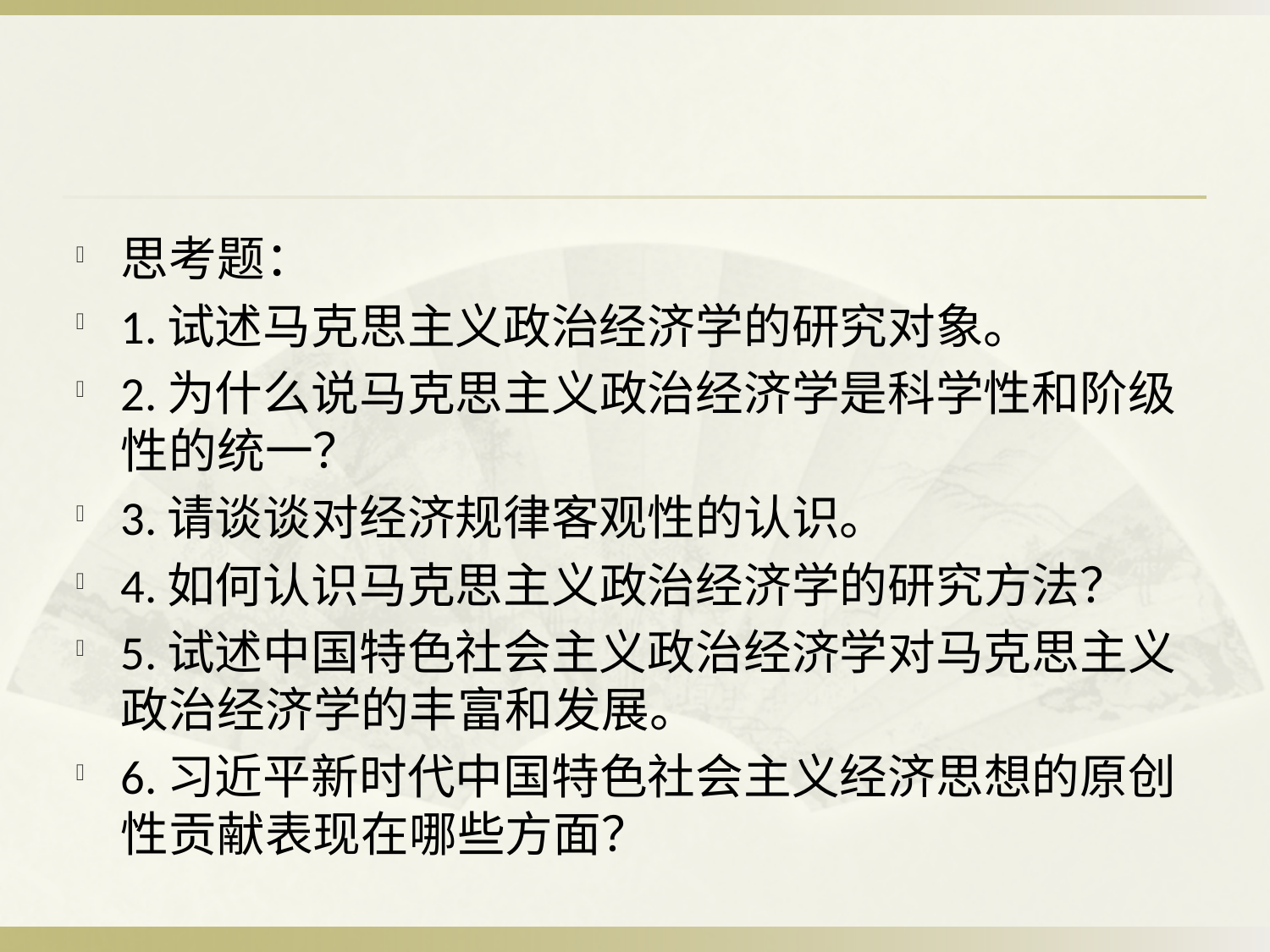

#
思考题：
1.试述马克思主义政治经济学的研究对象。
2.为什么说马克思主义政治经济学是科学性和阶级性的统一？
3.请谈谈对经济规律客观性的认识。
4.如何认识马克思主义政治经济学的研究方法？
5.试述中国特色社会主义政治经济学对马克思主义政治经济学的丰富和发展。
6.习近平新时代中国特色社会主义经济思想的原创性贡献表现在哪些方面？